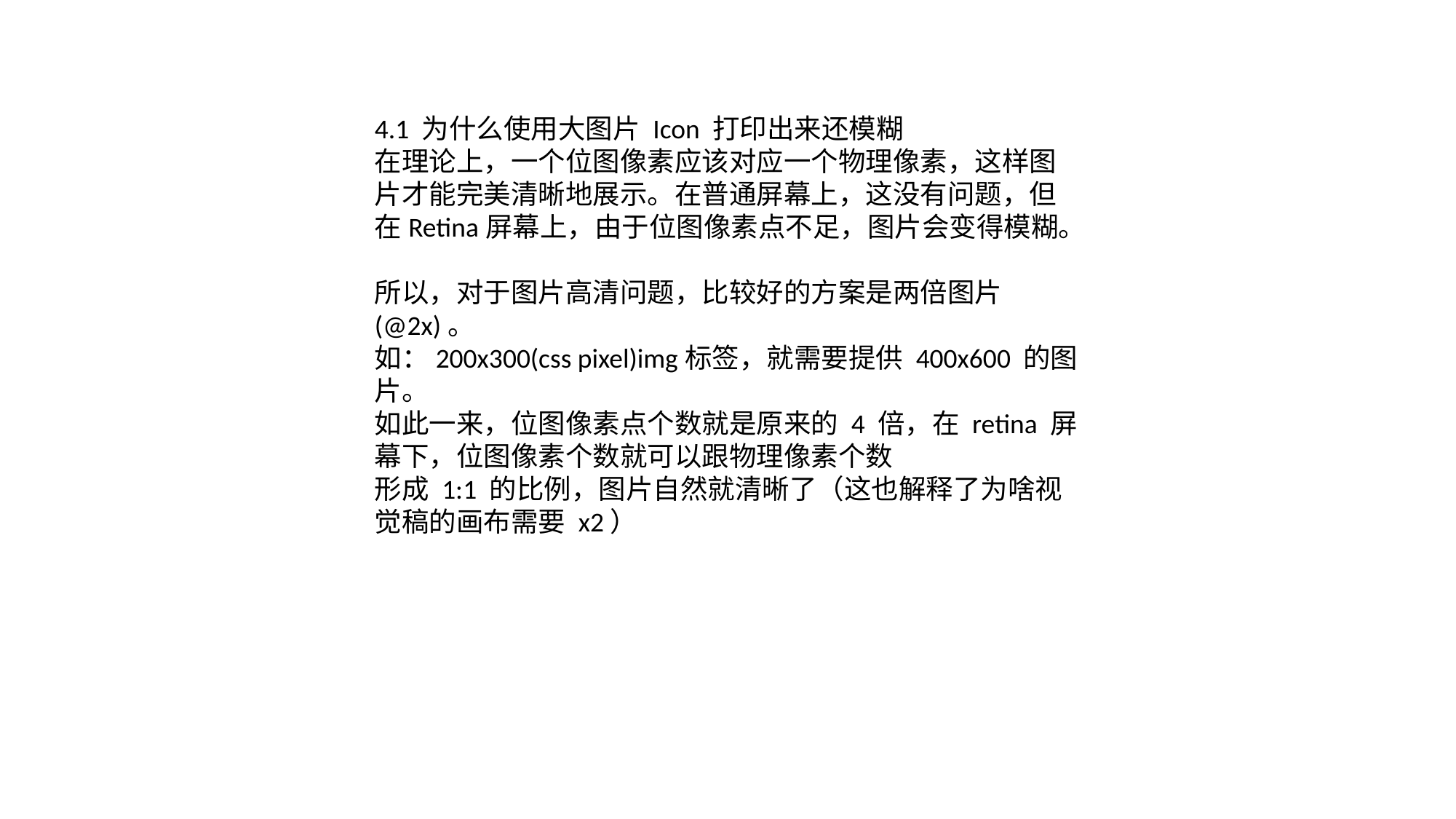

4.1 为什么使用大图片 Icon 打印出来还模糊
在理论上，一个位图像素应该对应一个物理像素，这样图片才能完美清晰地展示。在普通屏幕上，这没有问题，但在Retina屏幕上，由于位图像素点不足，图片会变得模糊。

所以，对于图片高清问题，比较好的方案是两倍图片(@2x)。
如：200x300(css pixel)img标签，就需要提供 400x600 的图片。
如此一来，位图像素点个数就是原来的 4 倍，在 retina 屏幕下，位图像素个数就可以跟物理像素个数
形成 1:1 的比例，图片自然就清晰了（这也解释了为啥视觉稿的画布需要 x2）